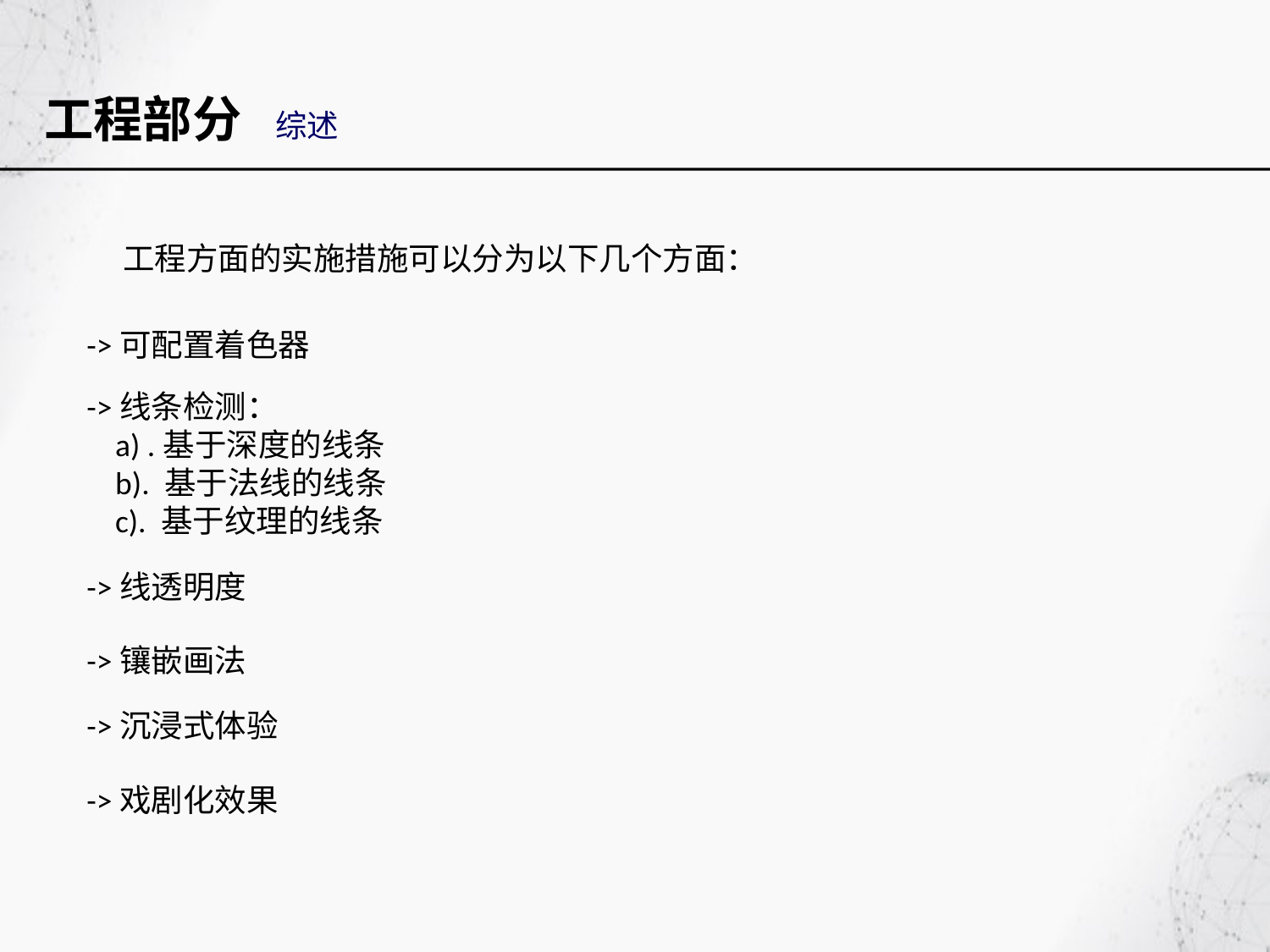

工程部分   综述

    工程方面的实施措施可以分为以下几个方面：
->可配置着色器
->线条检测：
    a) .基于深度的线条
    b). 基于法线的线条
    c). 基于纹理的线条
->线透明度
->镶嵌画法
->沉浸式体验
->戏剧化效果